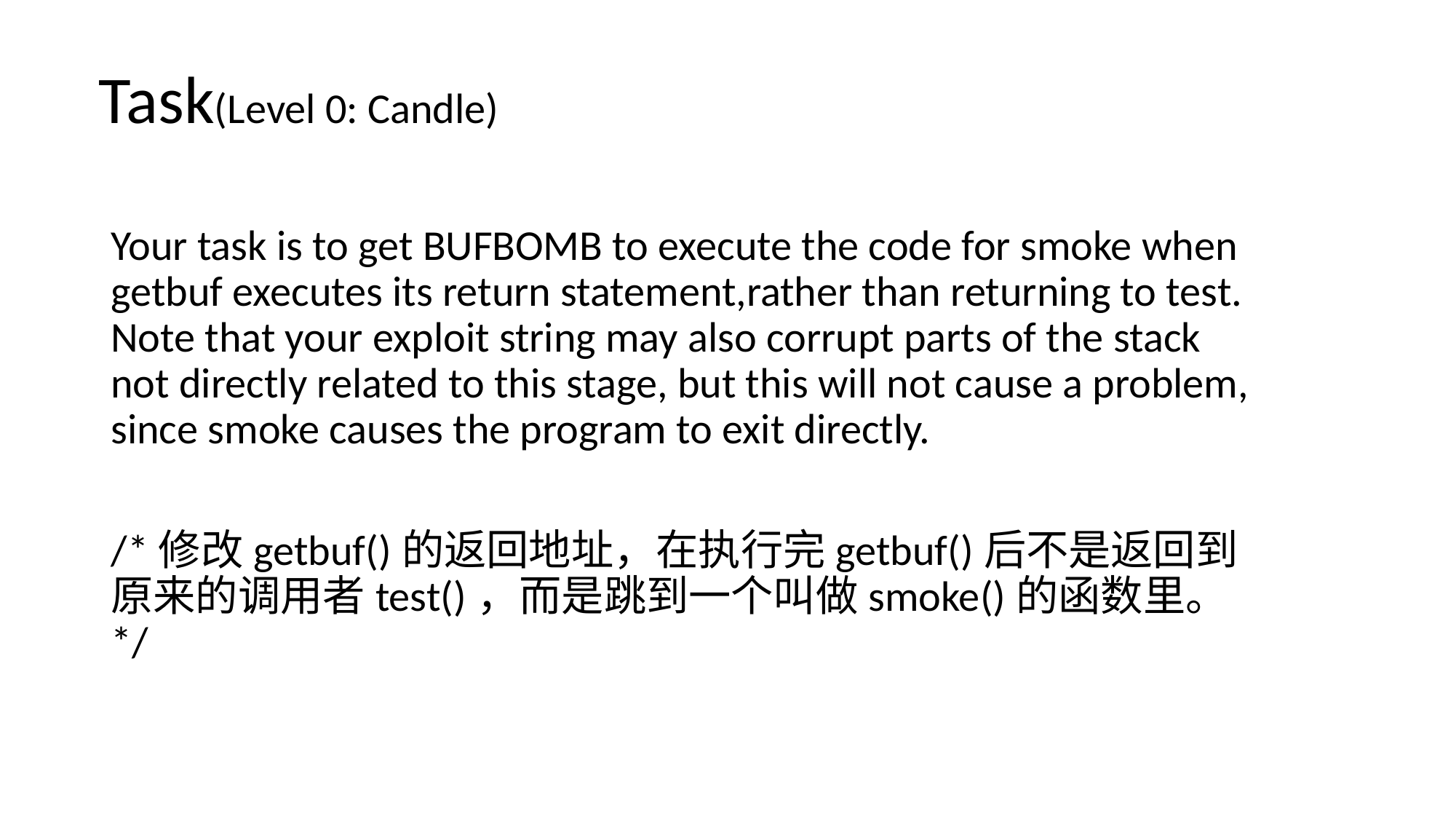

# Task(Level 0: Candle)
Your task is to get BUFBOMB to execute the code for smoke when getbuf executes its return statement,rather than returning to test. Note that your exploit string may also corrupt parts of the stack not directly related to this stage, but this will not cause a problem, since smoke causes the program to exit directly.

/*修改getbuf()的返回地址，在执行完getbuf()后不是返回到原来的调用者test()，而是跳到一个叫做smoke()的函数里。*/